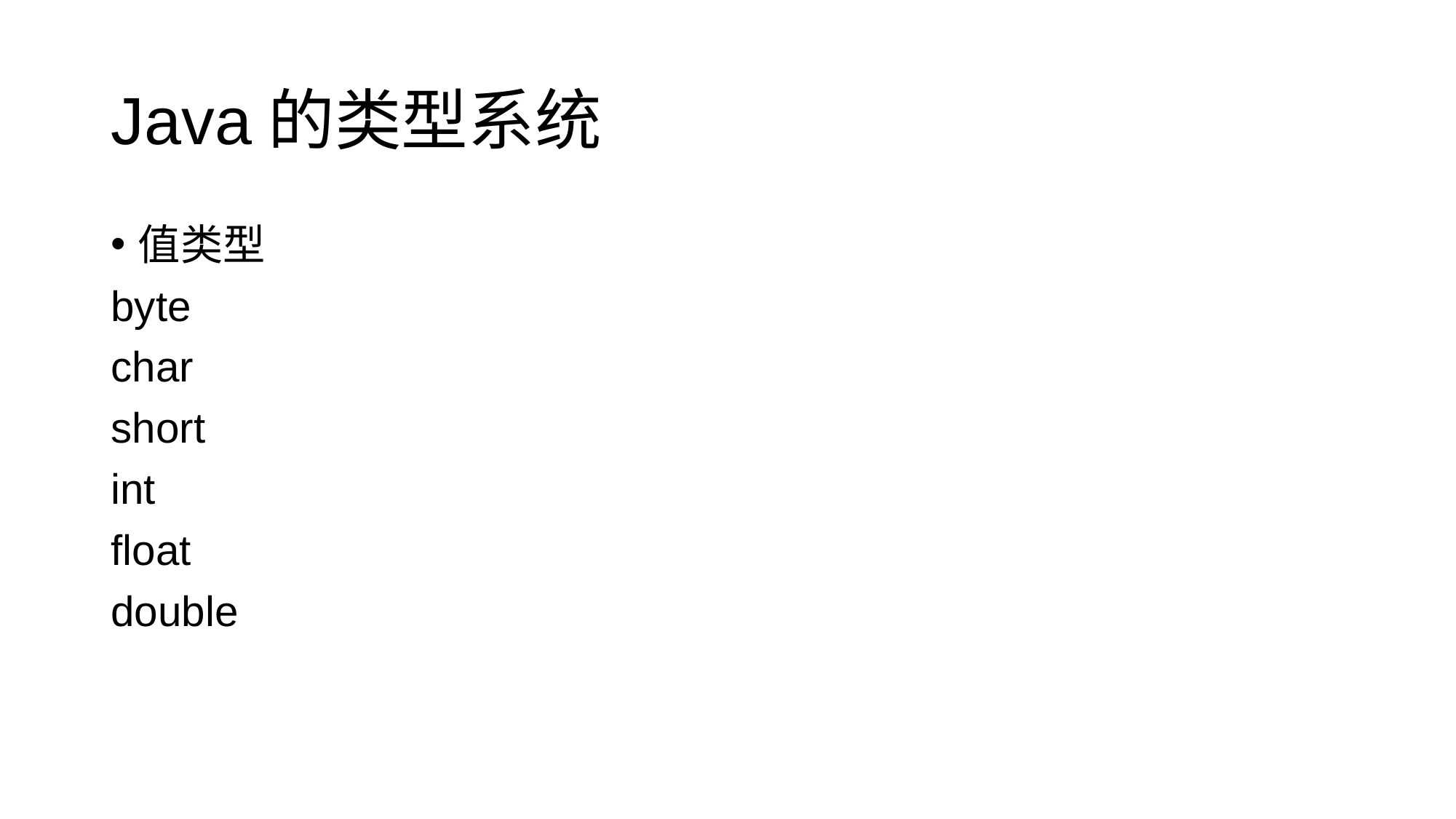

# Java的类型系统
值类型
byte
char
short
int
float
double